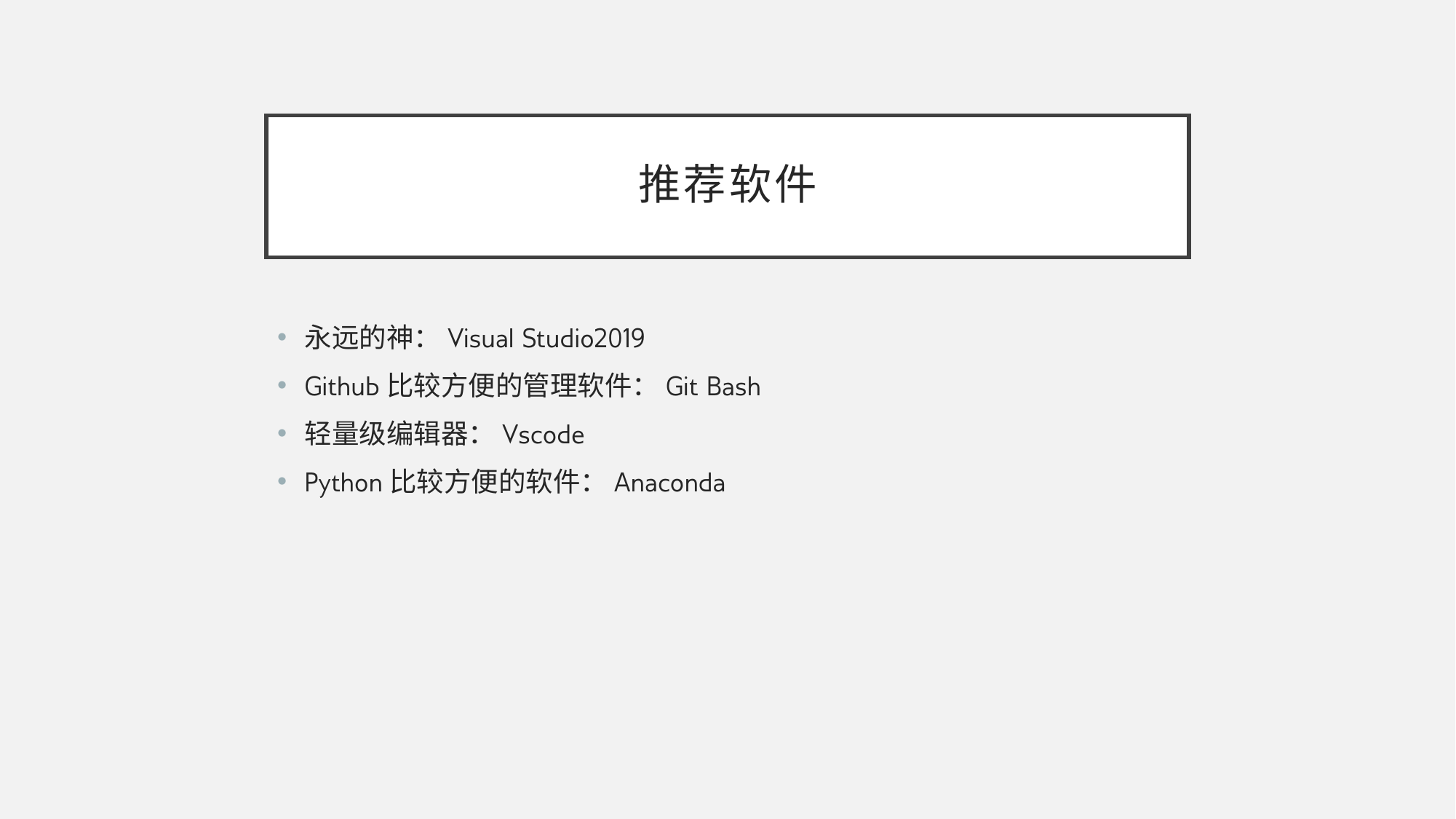

# 推荐软件
永远的神：Visual Studio2019
Github比较方便的管理软件：Git Bash
轻量级编辑器：Vscode
Python比较方便的软件：Anaconda